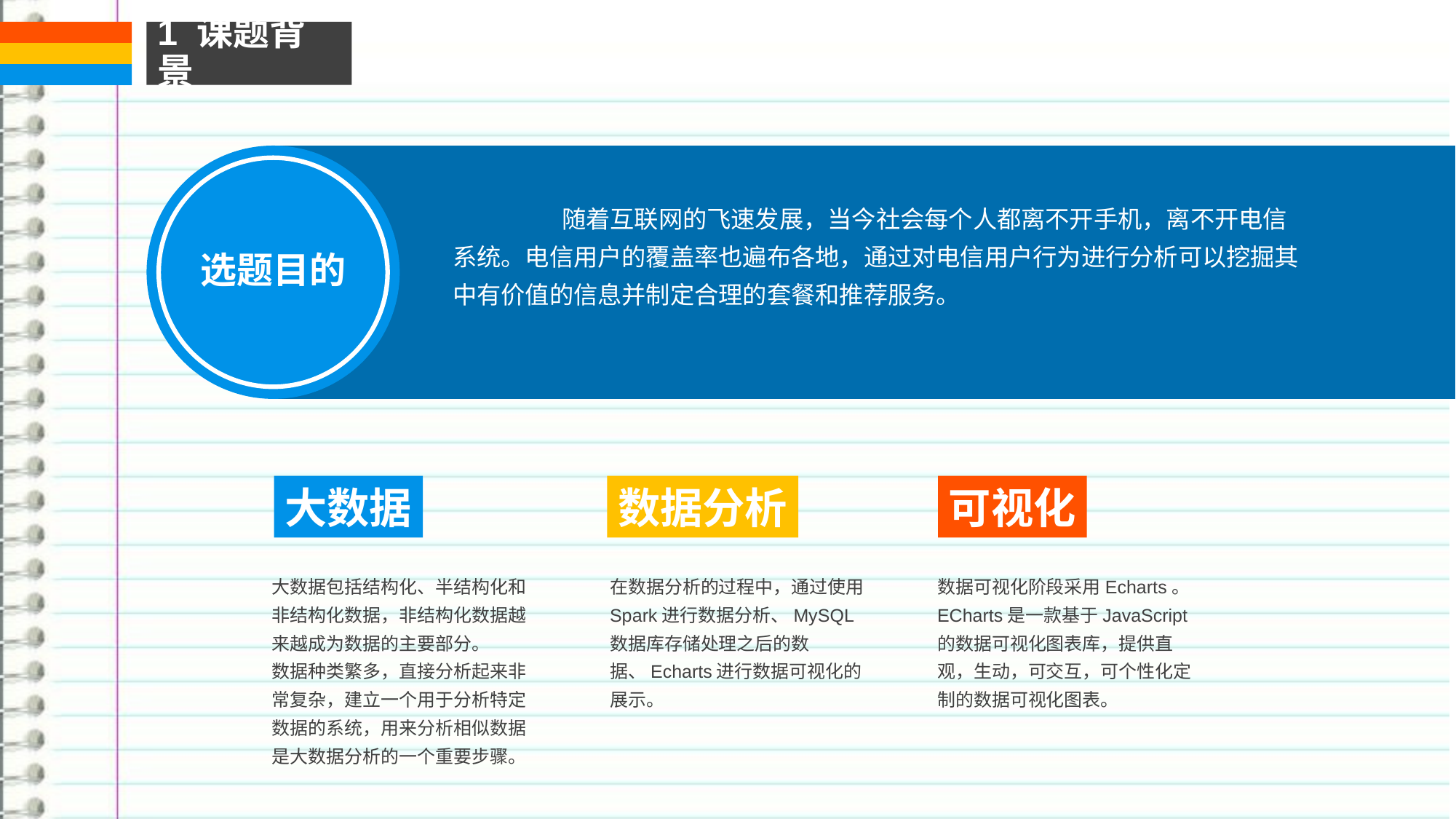

1 课题背景

选题目的

	随着互联网的飞速发展，当今社会每个人都离不开手机，离不开电信系统。电信用户的覆盖率也遍布各地，通过对电信用户行为进行分析可以挖掘其中有价值的信息并制定合理的套餐和推荐服务。

大数据
大数据包括结构化、半结构化和非结构化数据，非结构化数据越来越成为数据的主要部分。
数据种类繁多，直接分析起来非常复杂，建立一个用于分析特定数据的系统，用来分析相似数据是大数据分析的一个重要步骤。
数据分析
在数据分析的过程中，通过使用Spark进行数据分析、MySQL数据库存储处理之后的数据、Echarts进行数据可视化的展示。
可视化
数据可视化阶段采用Echarts。ECharts是一款基于JavaScript的数据可视化图表库，提供直观，生动，可交互，可个性化定制的数据可视化图表。